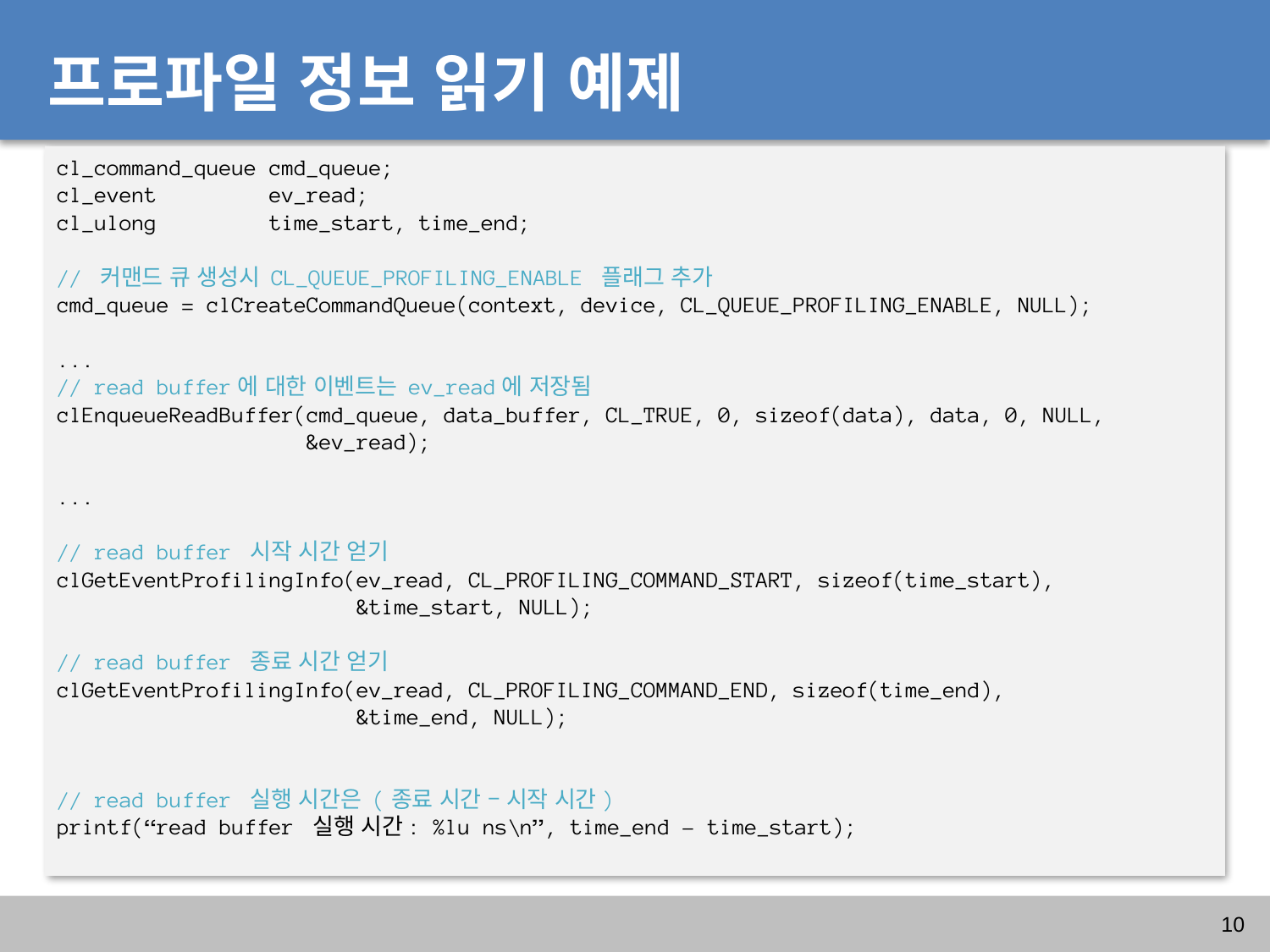

# 프로파일 정보 읽기 예제
cl_command_queue cmd_queue;
cl_event         ev_read;
cl_ulong         time_start, time_end;

// 커맨드 큐 생성시 CL_QUEUE_PROFILING_ENABLE 플래그 추가
cmd_queue = clCreateCommandQueue(context, device, CL_QUEUE_PROFILING_ENABLE, NULL);

...
// read buffer에 대한 이벤트는 ev_read에 저장됨
clEnqueueReadBuffer(cmd_queue, data_buffer, CL_TRUE, 0, sizeof(data), data, 0, NULL,
                    &ev_read);

...

// read buffer 시작 시간 얻기
clGetEventProfilingInfo(ev_read, CL_PROFILING_COMMAND_START, sizeof(time_start),
                        &time_start, NULL);

// read buffer 종료 시간 얻기
clGetEventProfilingInfo(ev_read, CL_PROFILING_COMMAND_END, sizeof(time_end),
                        &time_end, NULL);

// read buffer 실행 시간은 (종료 시간 – 시작 시간)
printf(“read buffer 실행 시간: %lu ns\n”, time_end – time_start);

10